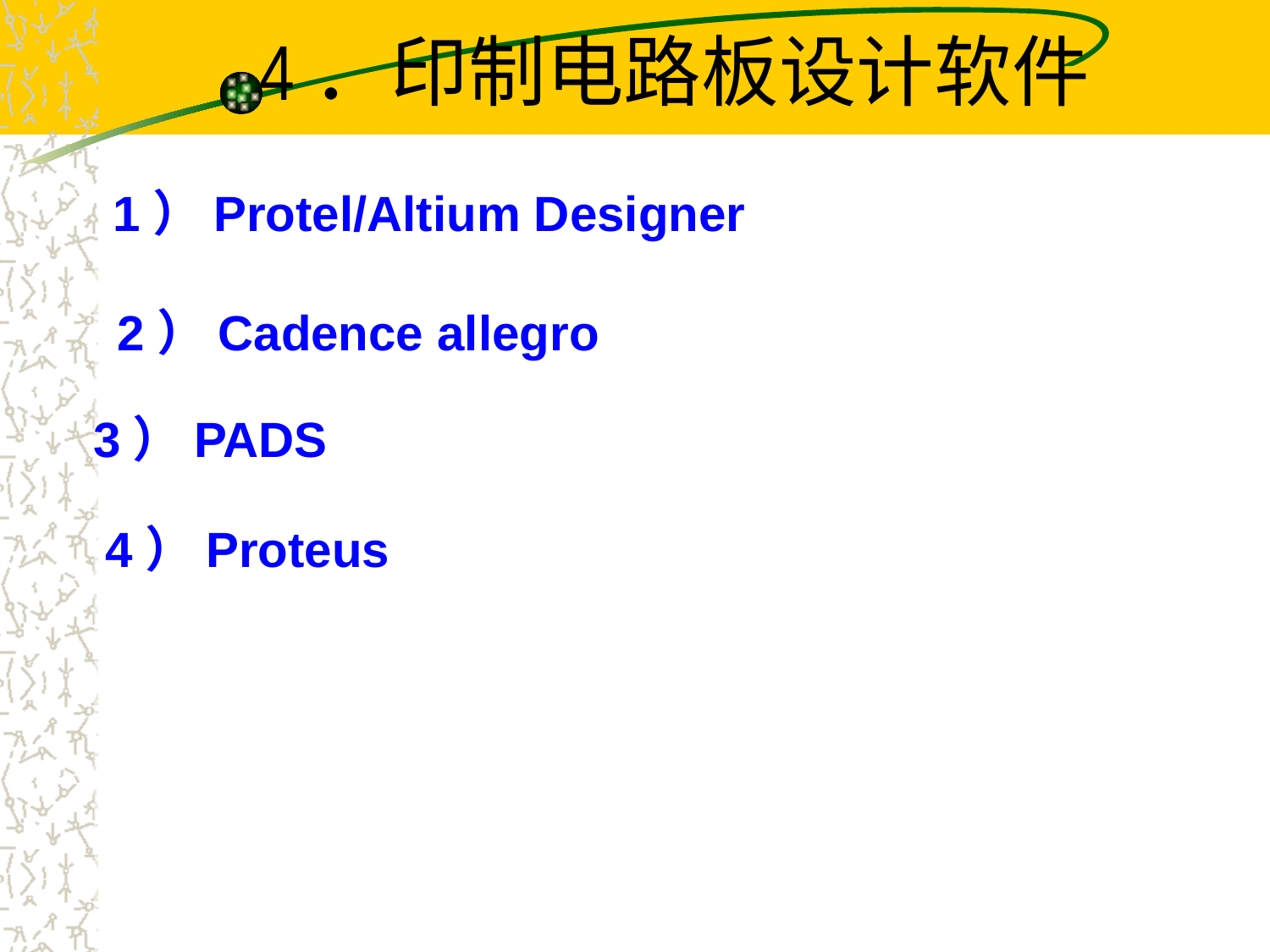

# 4．印制电路板设计软件
1）Protel/Altium Designer
2）Cadence allegro
3）PADS
4）Proteus